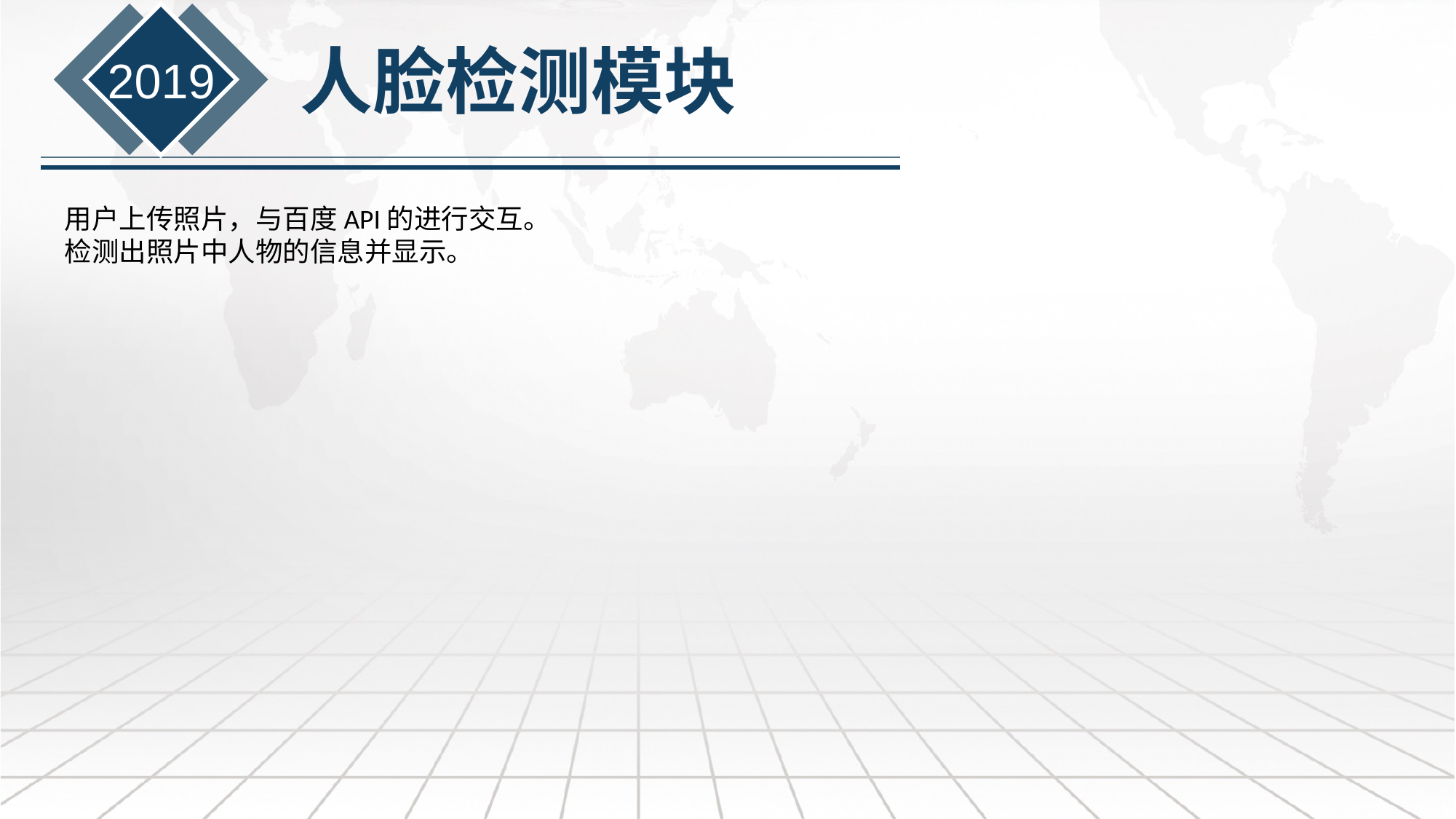

人脸检测模块
2019
用户上传照片，与百度API的进行交互。
检测出照片中人物的信息并显示。